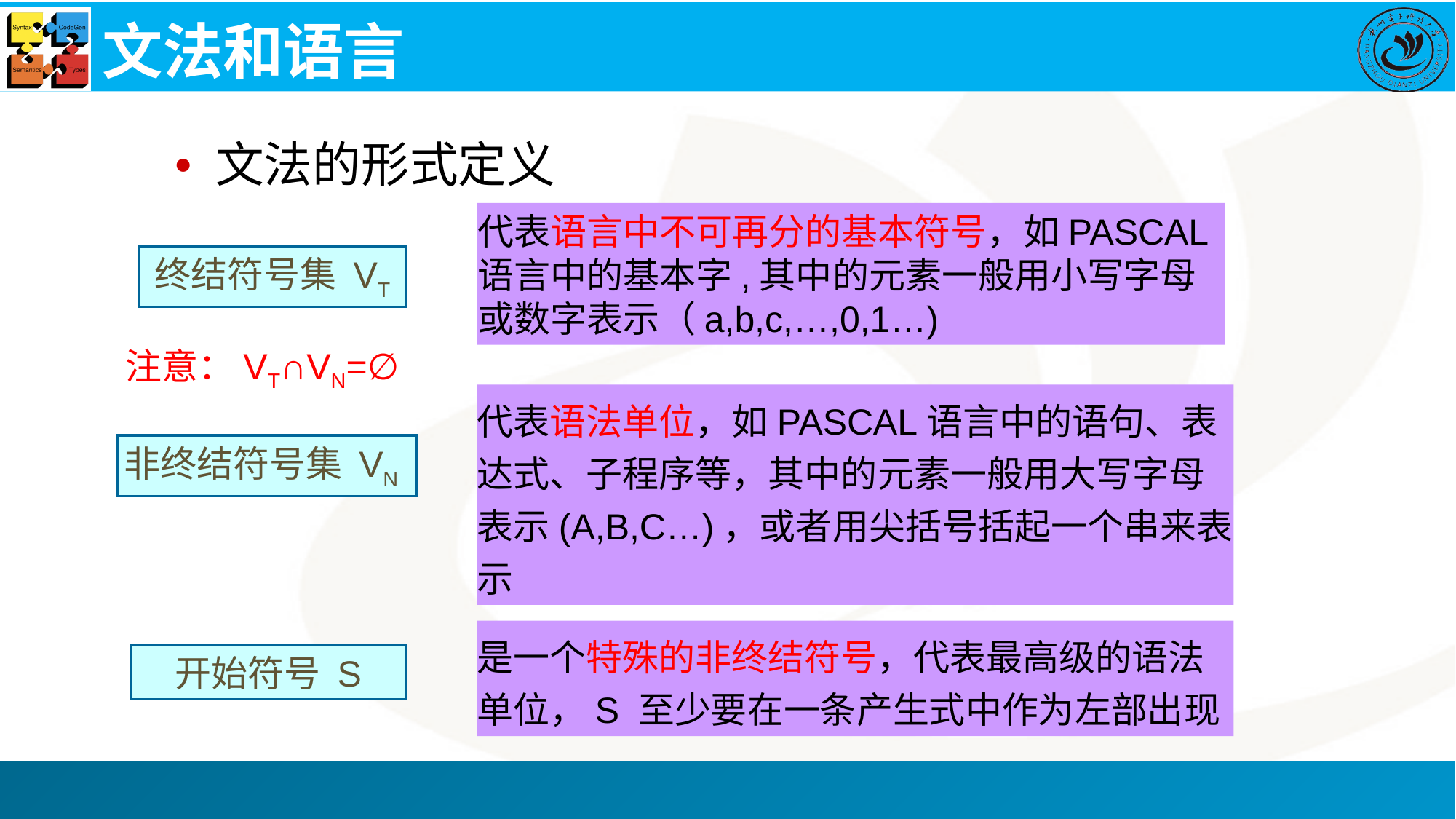

# 文法和语言
文法的形式定义
代表语言中不可再分的基本符号，如PASCAL语言中的基本字,其中的元素一般用小写字母或数字表示（a,b,c,…,0,1…)
终结符号集 VT
注意：VT∩VN=∅
代表语法单位，如PASCAL语言中的语句、表达式、子程序等，其中的元素一般用大写字母表示(A,B,C…)，或者用尖括号括起一个串来表示
非终结符号集 VN
是一个特殊的非终结符号，代表最高级的语法单位，S 至少要在一条产生式中作为左部出现
开始符号 S
20